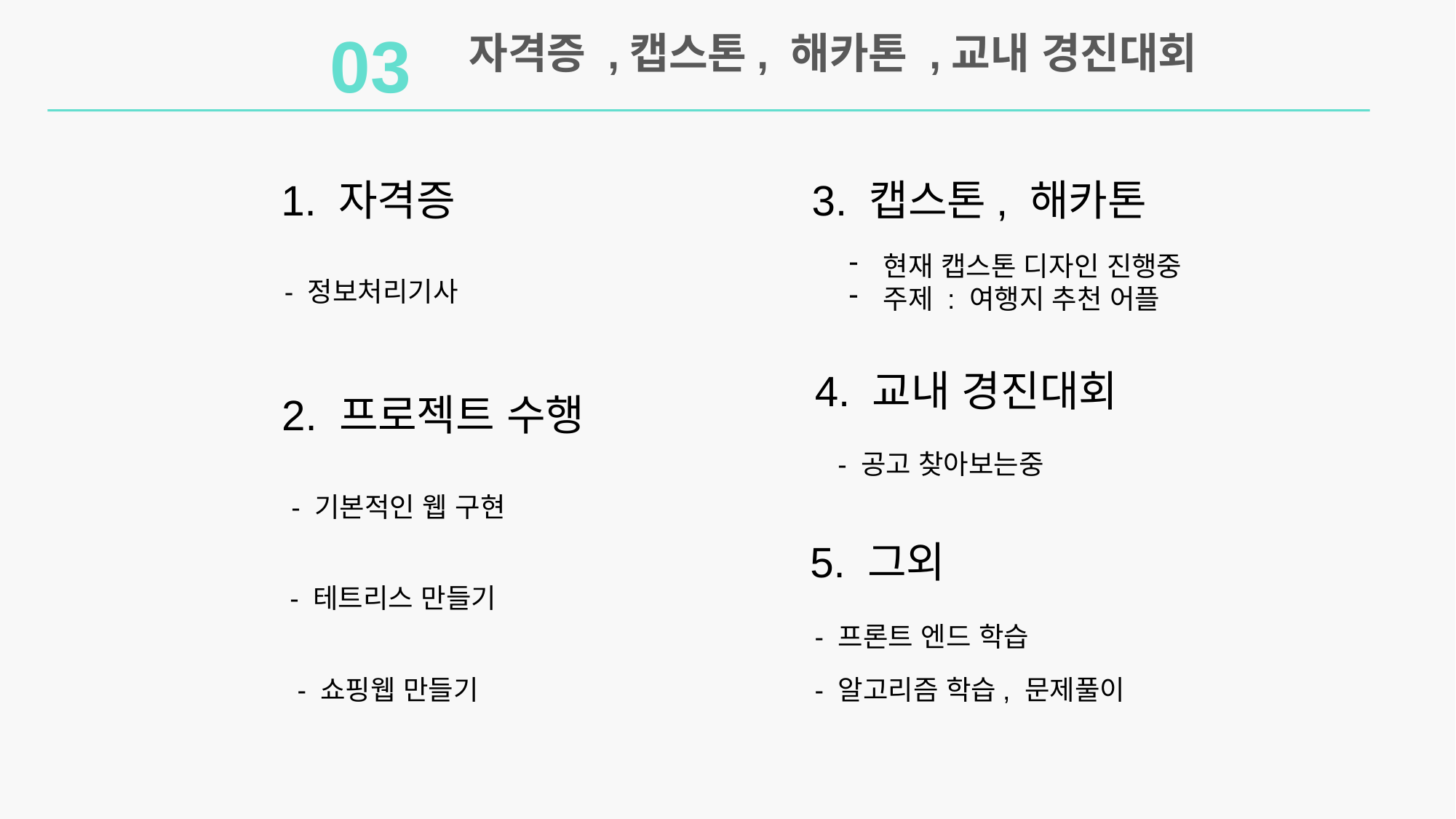

03
자격증 ,캡스톤, 해카톤 ,교내 경진대회

1. 자격증
3. 캡스톤, 해카톤
현재 캡스톤 디자인 진행중
주제 : 여행지 추천 어플
- 정보처리기사
4. 교내 경진대회
2. 프로젝트 수행
- 공고 찾아보는중
- 기본적인 웹 구현
5. 그외
- 테트리스 만들기
- 프론트 엔드 학습
 - 쇼핑웹 만들기
- 알고리즘 학습, 문제풀이